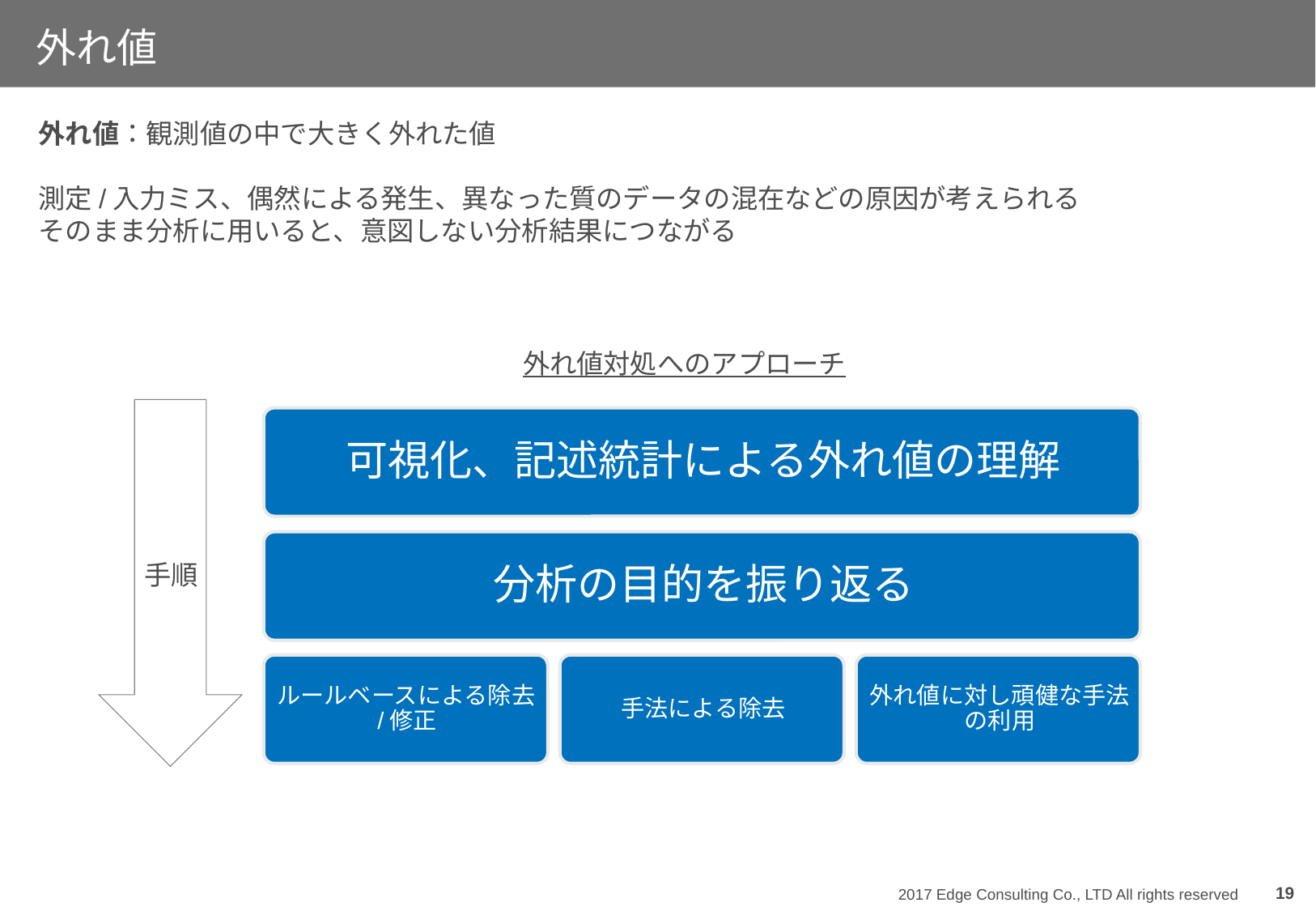

# 外れ値
外れ値：観測値の中で大きく外れた値

測定/入力ミス、偶然による発生、異なった質のデータの混在などの原因が考えられる
そのまま分析に用いると、意図しない分析結果につながる
外れ値対処へのアプローチ

可視化、記述統計による外れ値の理解
分析の目的を振り返る
ルールベースによる除去/修正
手法による除去
外れ値に対し頑健な手法の利用
手順
19